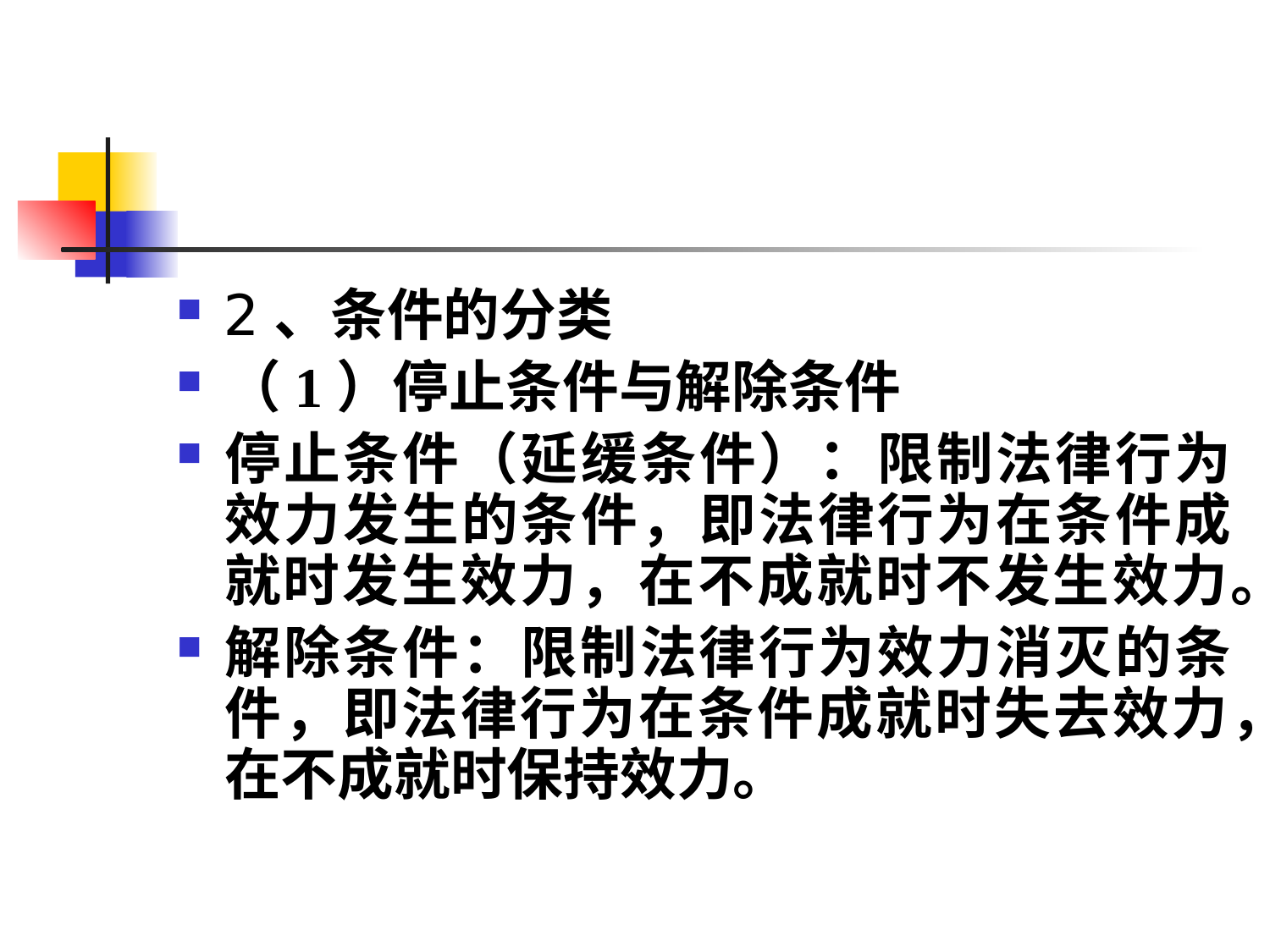

#
2、条件的分类
（1）停止条件与解除条件
停止条件（延缓条件）：限制法律行为效力发生的条件，即法律行为在条件成就时发生效力，在不成就时不发生效力。
解除条件：限制法律行为效力消灭的条件，即法律行为在条件成就时失去效力，在不成就时保持效力。